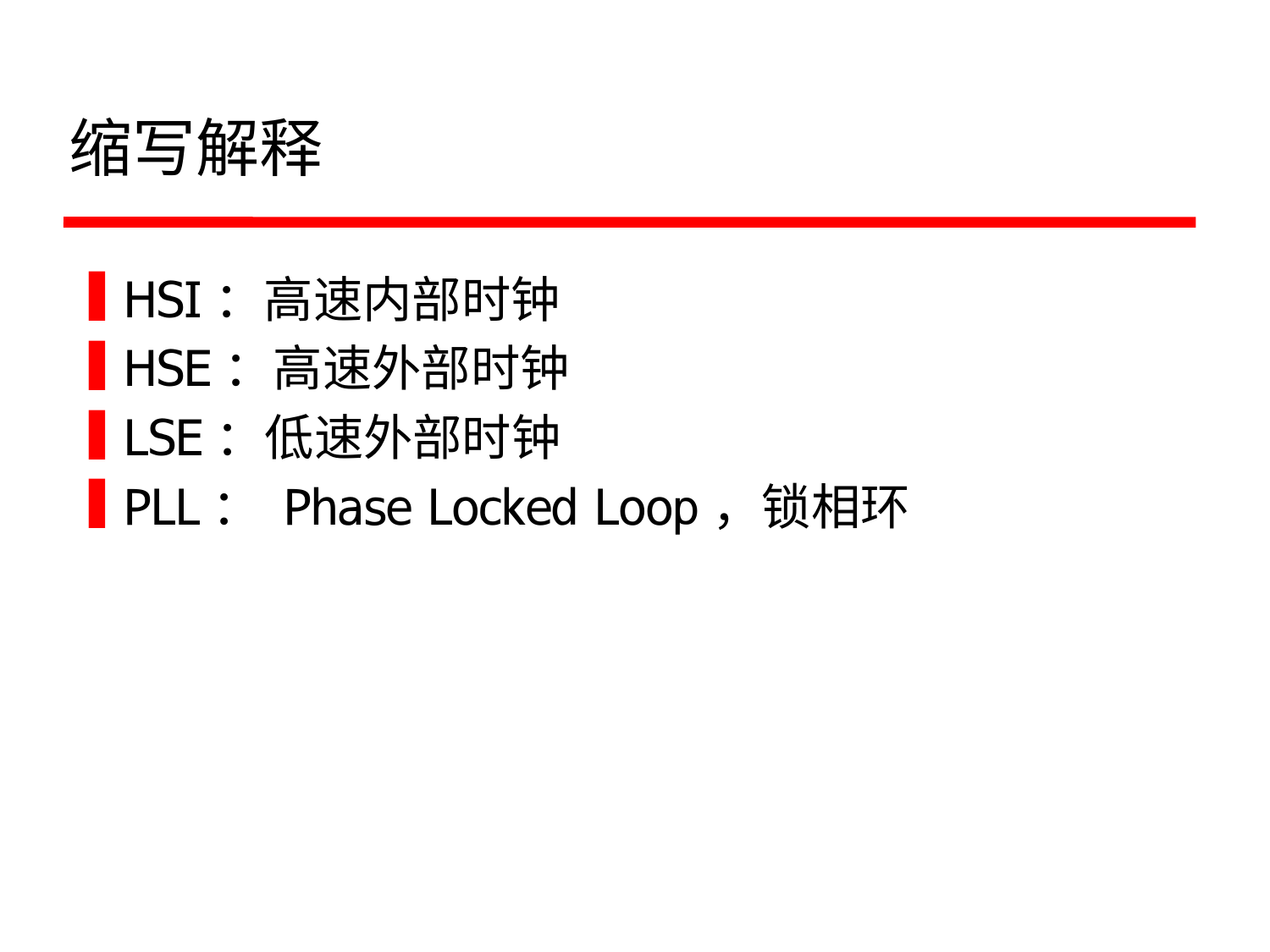

# 缩写解释
HSI：高速内部时钟
HSE：高速外部时钟
LSE：低速外部时钟
PLL： Phase Locked Loop，锁相环